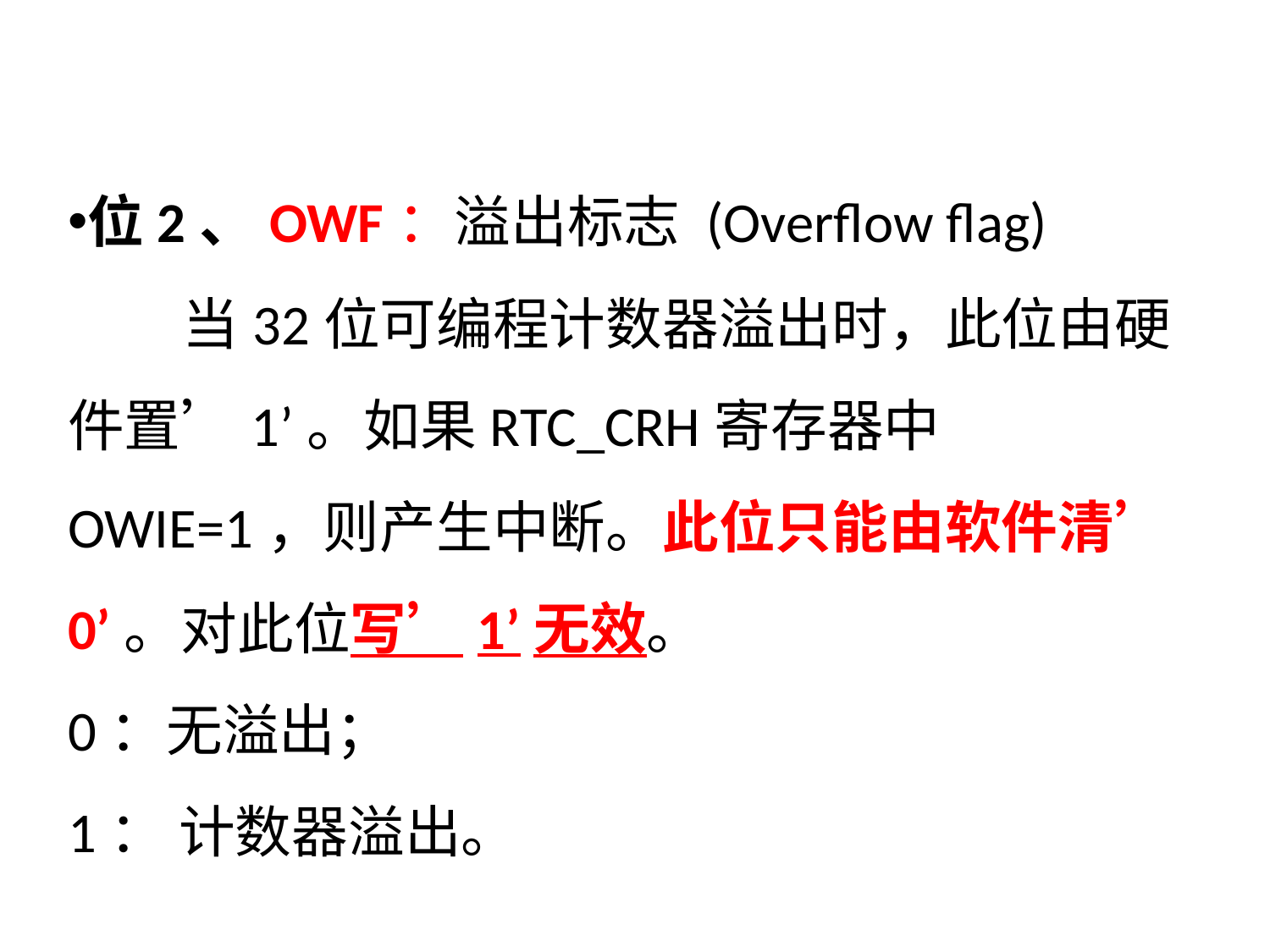

位2、OWF：溢出标志 (Overflow flag)
        当32位可编程计数器溢出时，此位由硬件置’1’。如果RTC_CRH寄存器中OWIE=1，则产生中断。此位只能由软件清’0’。对此位写’1’无效。
0：无溢出；
1： 计数器溢出。